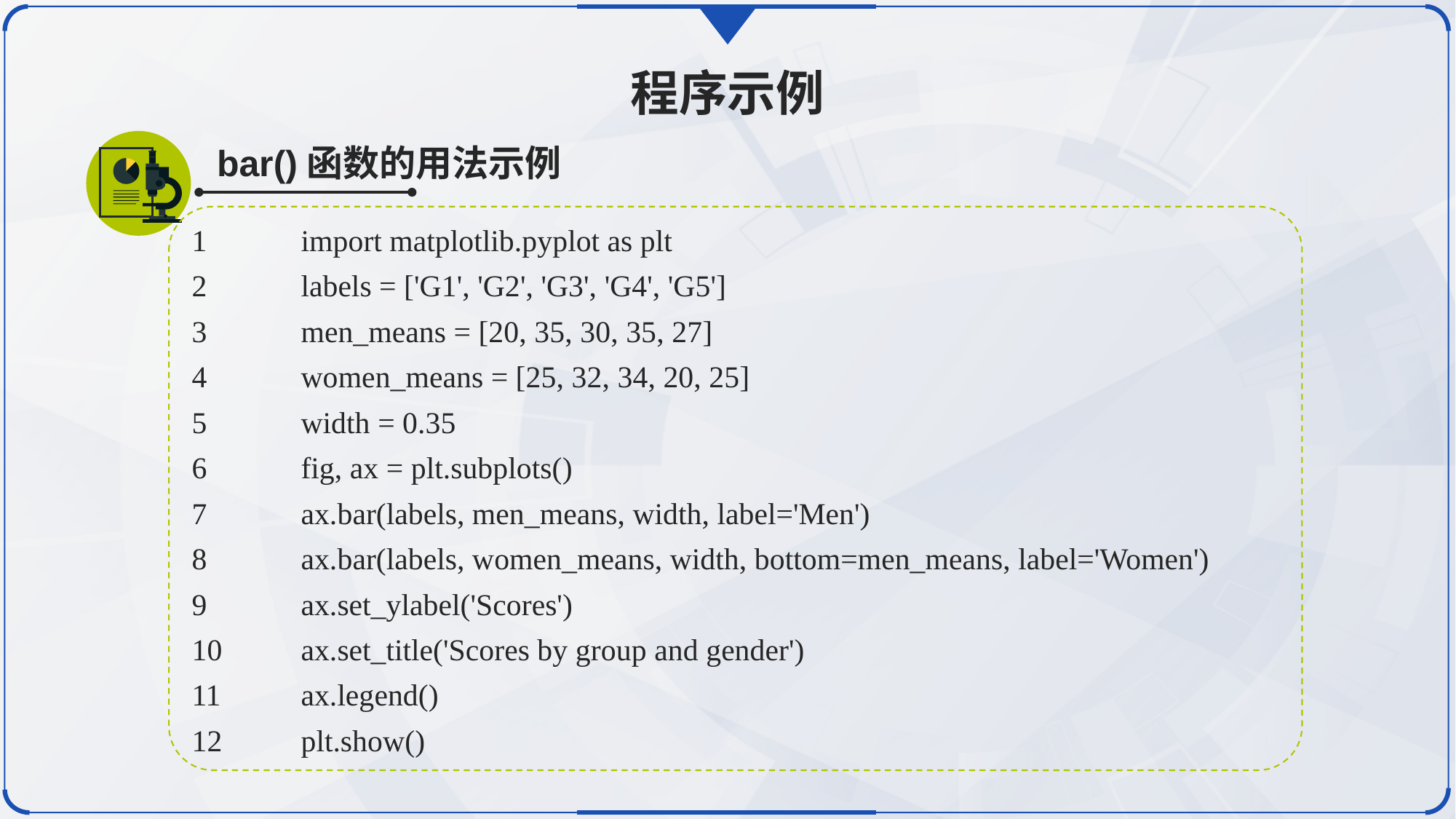

程序示例

bar()函数的用法示例

1	import matplotlib.pyplot as plt
2	labels = ['G1', 'G2', 'G3', 'G4', 'G5']
3	men_means = [20, 35, 30, 35, 27]
4	women_means = [25, 32, 34, 20, 25]
5	width = 0.35
6	fig, ax = plt.subplots()
7	ax.bar(labels, men_means, width, label='Men')
8	ax.bar(labels, women_means, width, bottom=men_means, label='Women')
9	ax.set_ylabel('Scores')
10	ax.set_title('Scores by group and gender')
11	ax.legend()
12	plt.show()